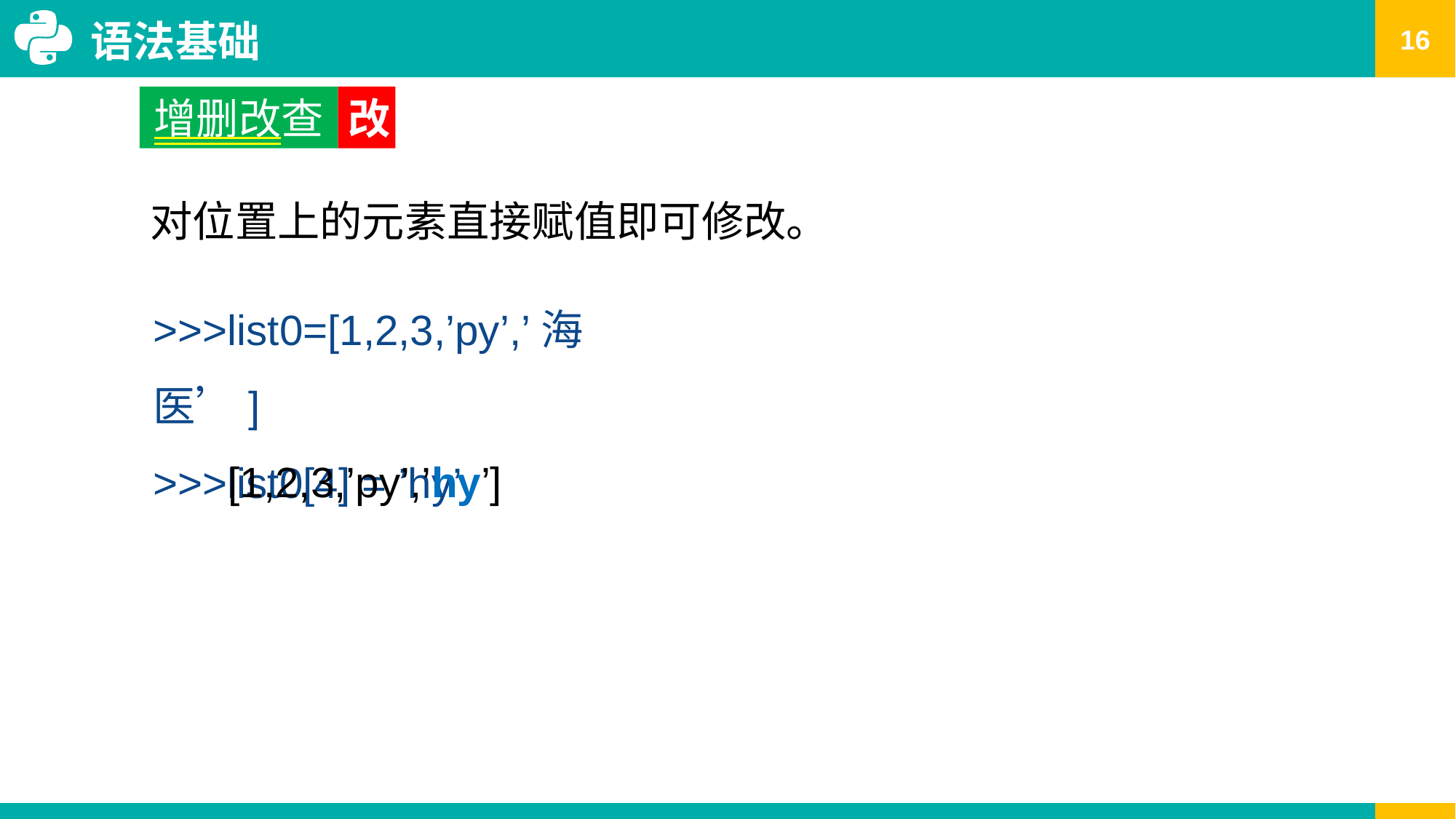

语法基础
增删改查
改
对位置上的元素直接赋值即可修改。
>>>list0=[1,2,3,’py’,’海医’]
>>>list0[4] = ’hy’
[1,2,3,’py’,’hy’]